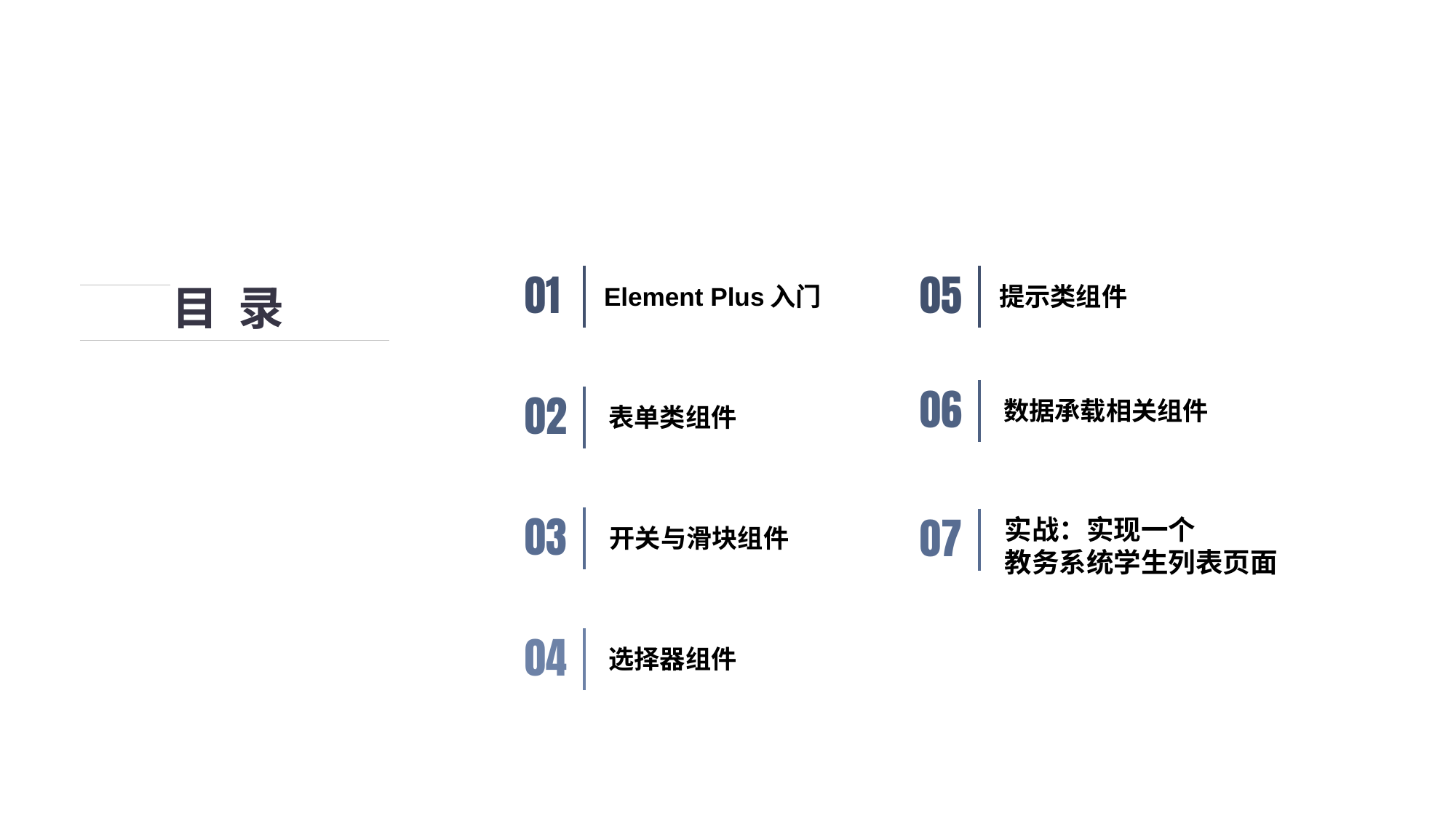

目  录
01
Element Plus入门
05
提示类组件
06
数据承载相关组件
02
表单类组件
实战：实现一个
教务系统学生列表页面
07
03
开关与滑块组件
04
选择器组件